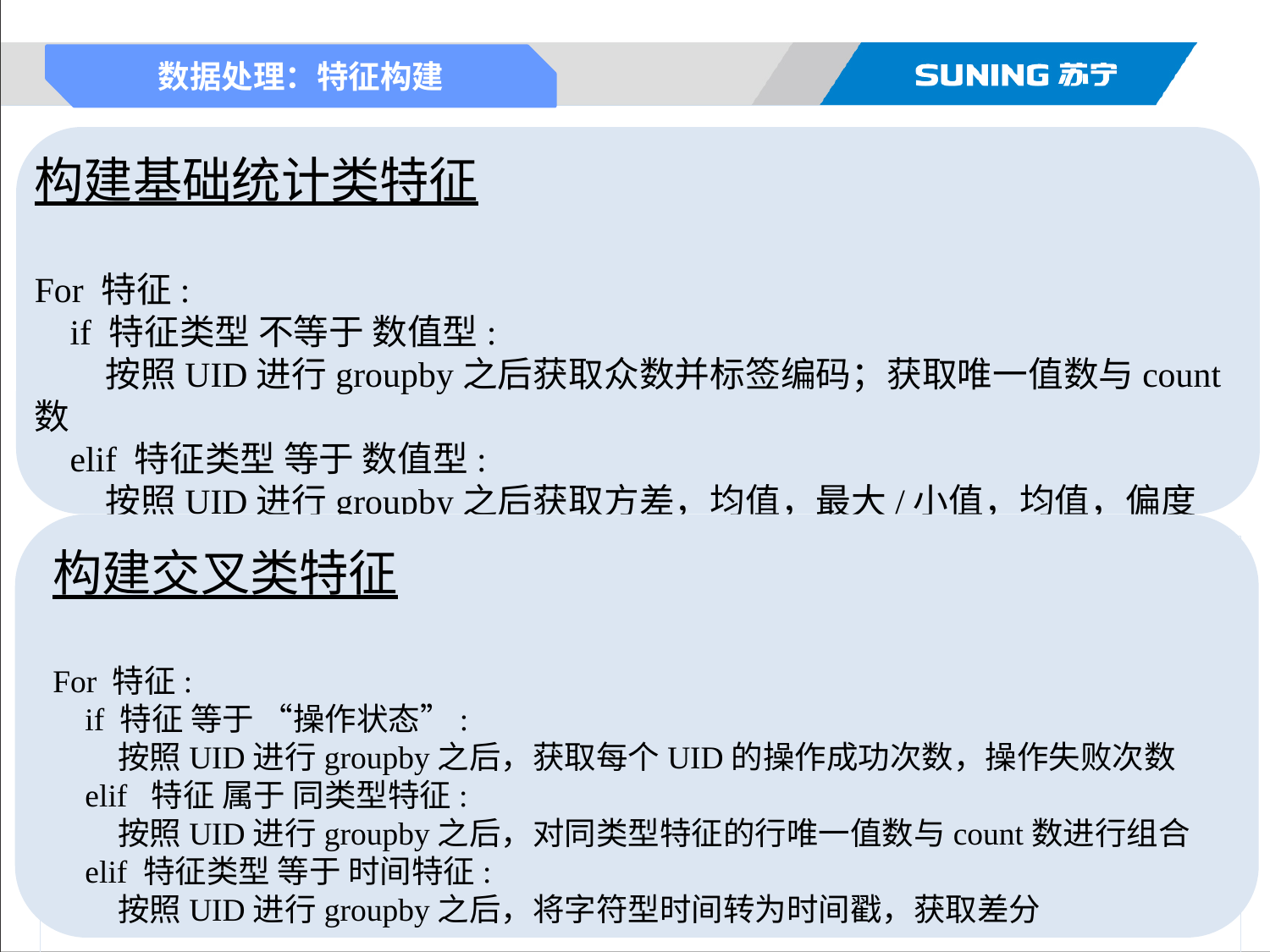

数据处理：特征构建

构建基础统计类特征

For 特征:
    if 特征类型 不等于 数值型:
        按照UID进行groupby之后获取众数并标签编码；获取唯一值数与count数
    elif 特征类型 等于 数值型:
        按照UID进行groupby之后获取方差，均值，最大/小值，均值，偏度

构建交叉类特征

For 特征:
    if 特征 等于 “操作状态”:
        按照UID进行groupby之后，获取每个UID的操作成功次数，操作失败次数
    elif  特征 属于 同类型特征:
        按照UID进行groupby之后，对同类型特征的行唯一值数与count数进行组合
    elif 特征类型 等于 时间特征:
        按照UID进行groupby之后，将字符型时间转为时间戳，获取差分